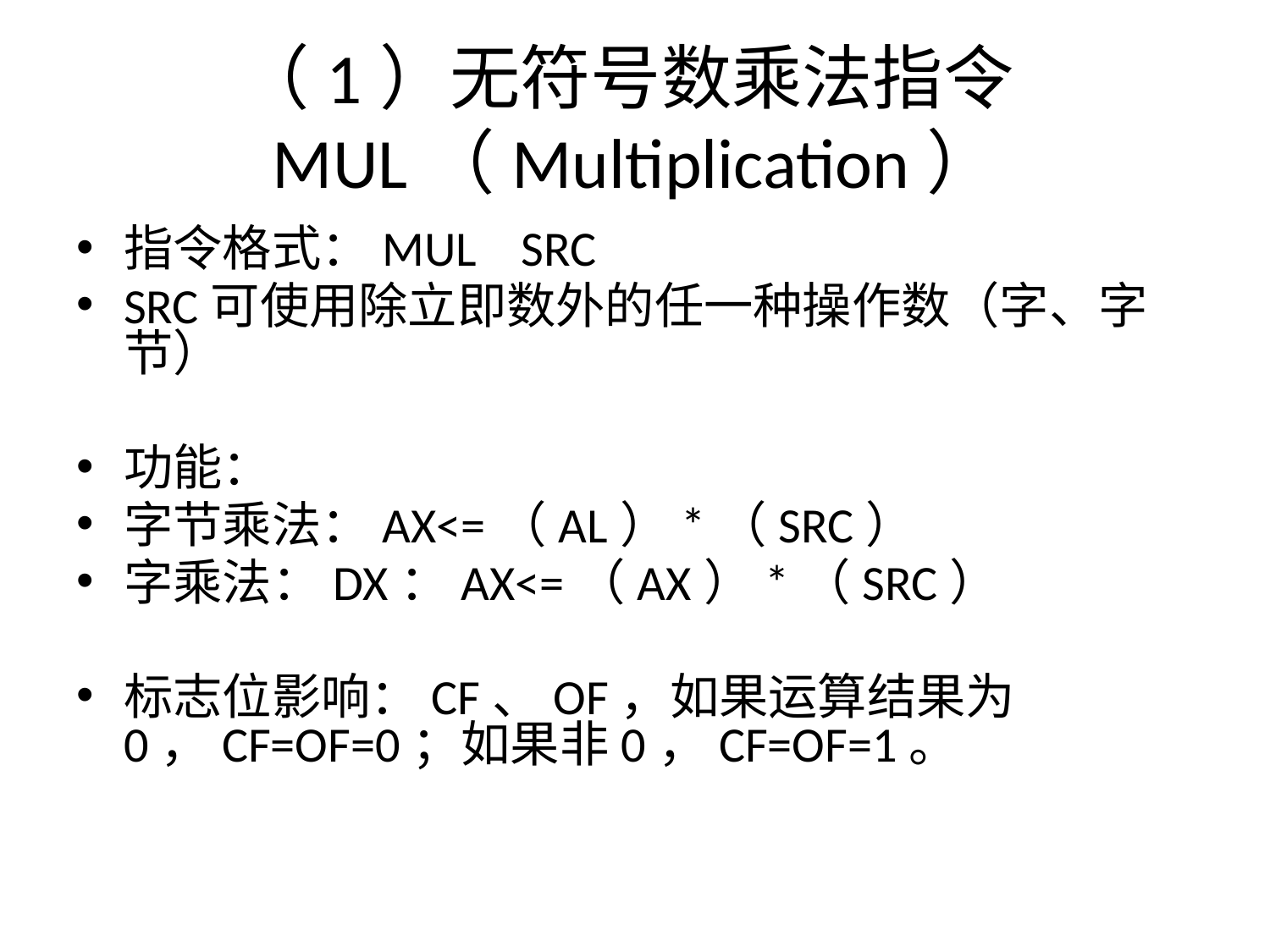

# （1）无符号数乘法指令MUL（Multiplication）
指令格式：MUL    SRC
SRC可使用除立即数外的任一种操作数（字、字节）

功能：
字节乘法：AX<=（AL）*（SRC）
字乘法：DX：AX<=（AX）*（SRC）

标志位影响：CF、OF，如果运算结果为0，CF=OF=0；如果非0，CF=OF=1。